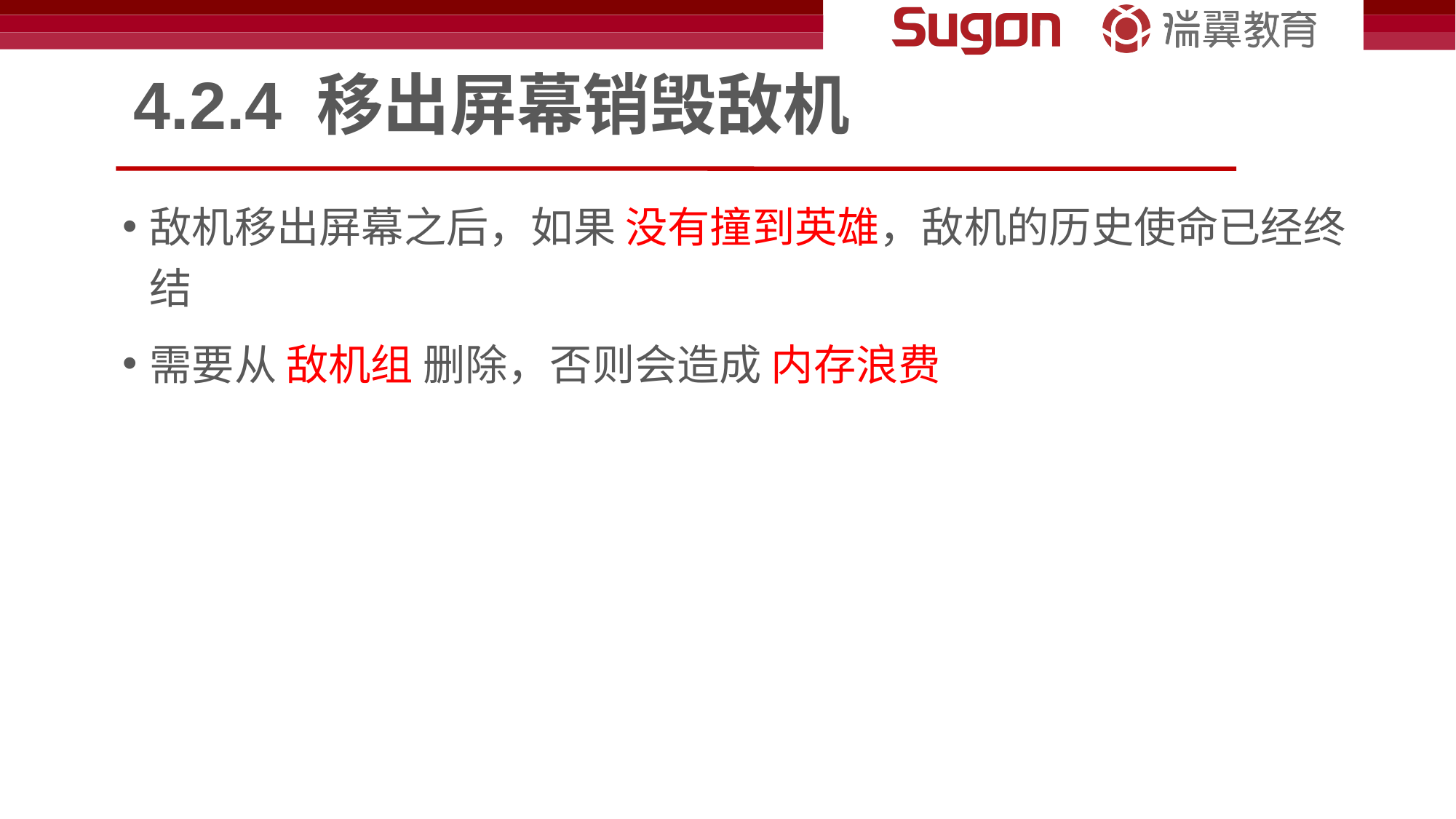

# 4.2.4 移出屏幕销毁敌机
敌机移出屏幕之后，如果 没有撞到英雄，敌机的历史使命已经终结
需要从 敌机组 删除，否则会造成 内存浪费